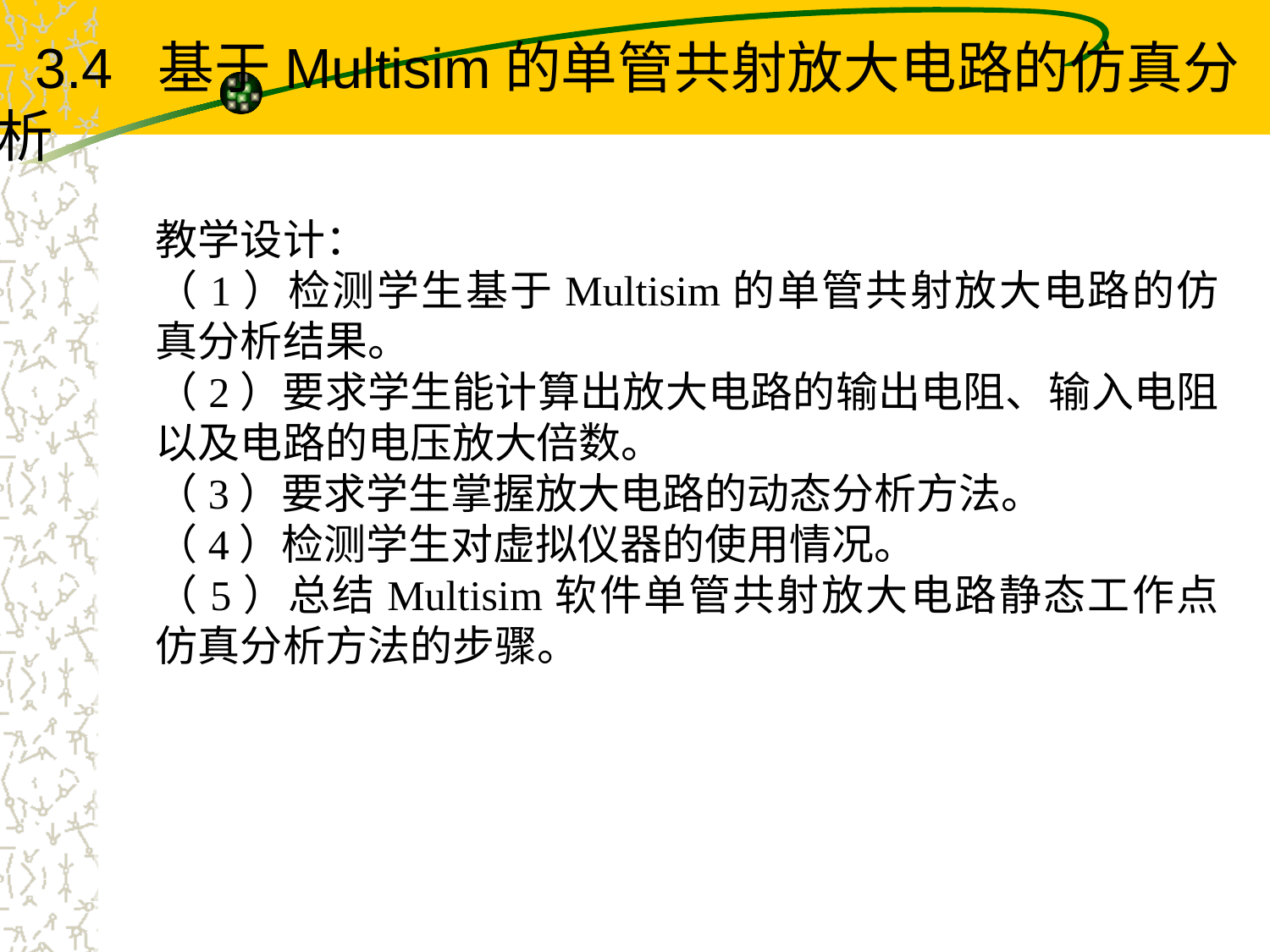

3.4  基于Multisim的单管共射放大电路的仿真分析
教学设计：
（1）检测学生基于Multisim的单管共射放大电路的仿真分析结果。
（2）要求学生能计算出放大电路的输出电阻、输入电阻以及电路的电压放大倍数。
（3）要求学生掌握放大电路的动态分析方法。
（4）检测学生对虚拟仪器的使用情况。
（5）总结Multisim软件单管共射放大电路静态工作点仿真分析方法的步骤。